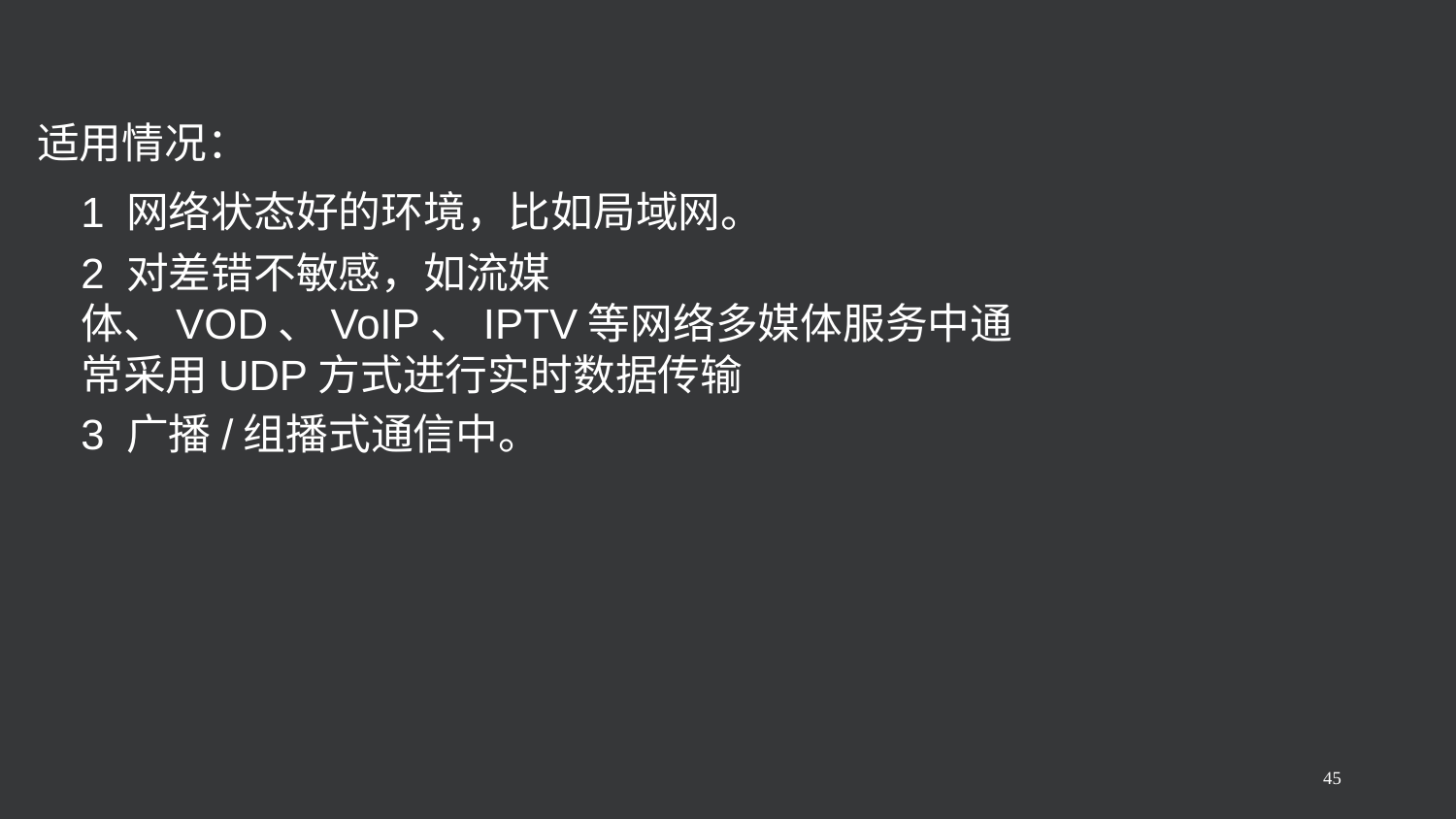

适用情况：
1 网络状态好的环境，比如局域网。
2 对差错不敏感，如流媒体、VOD、VoIP、IPTV等网络多媒体服务中通常采用UDP方式进行实时数据传输
3 广播/组播式通信中。

45